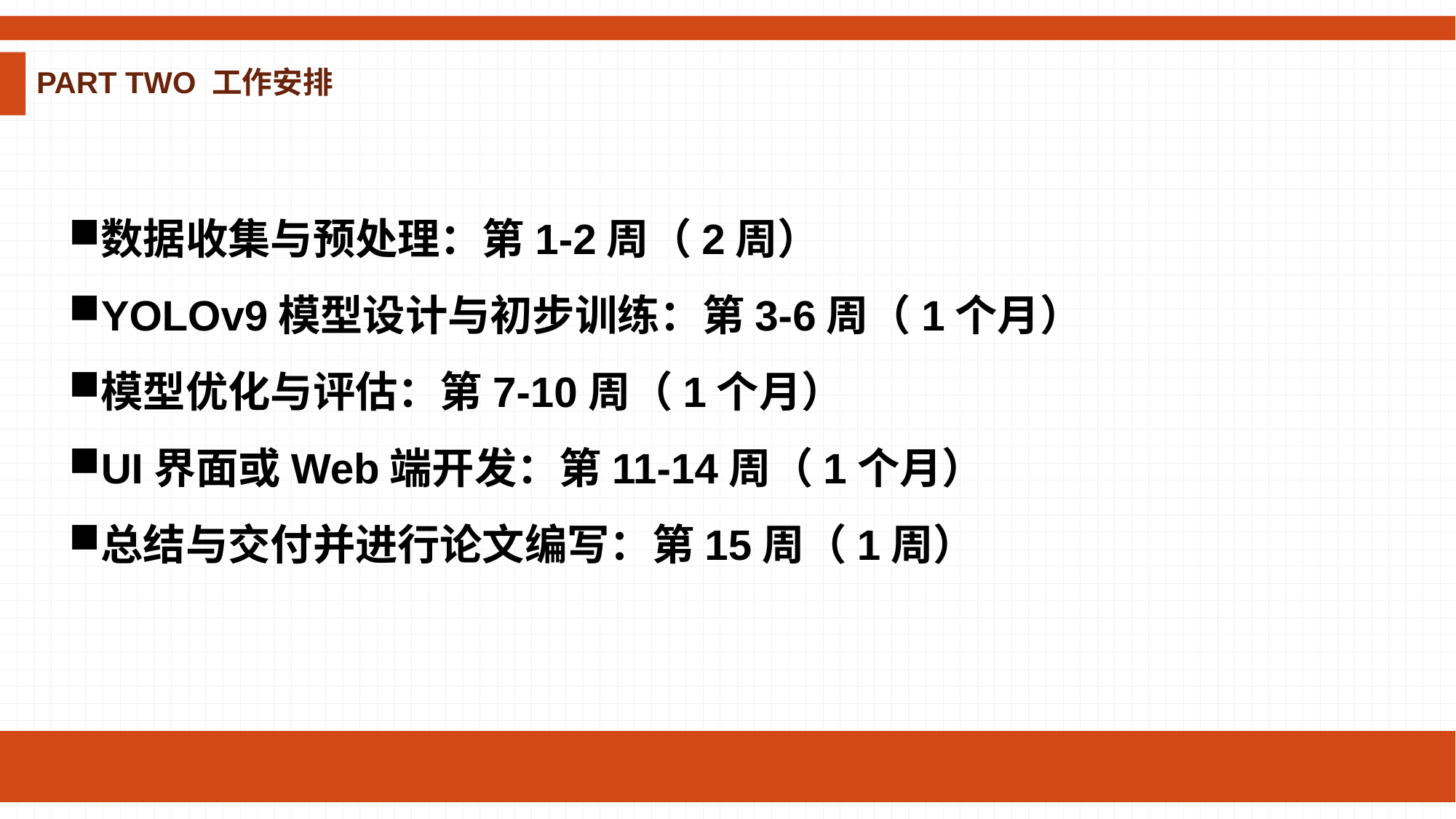

PART TWO 工作安排
数据收集与预处理：第1-2周（2周）
YOLOv9模型设计与初步训练：第3-6周（1个月）
模型优化与评估：第7-10周（1个月）
UI界面或Web端开发：第11-14周（1个月）
总结与交付并进行论文编写：第15周（1周）